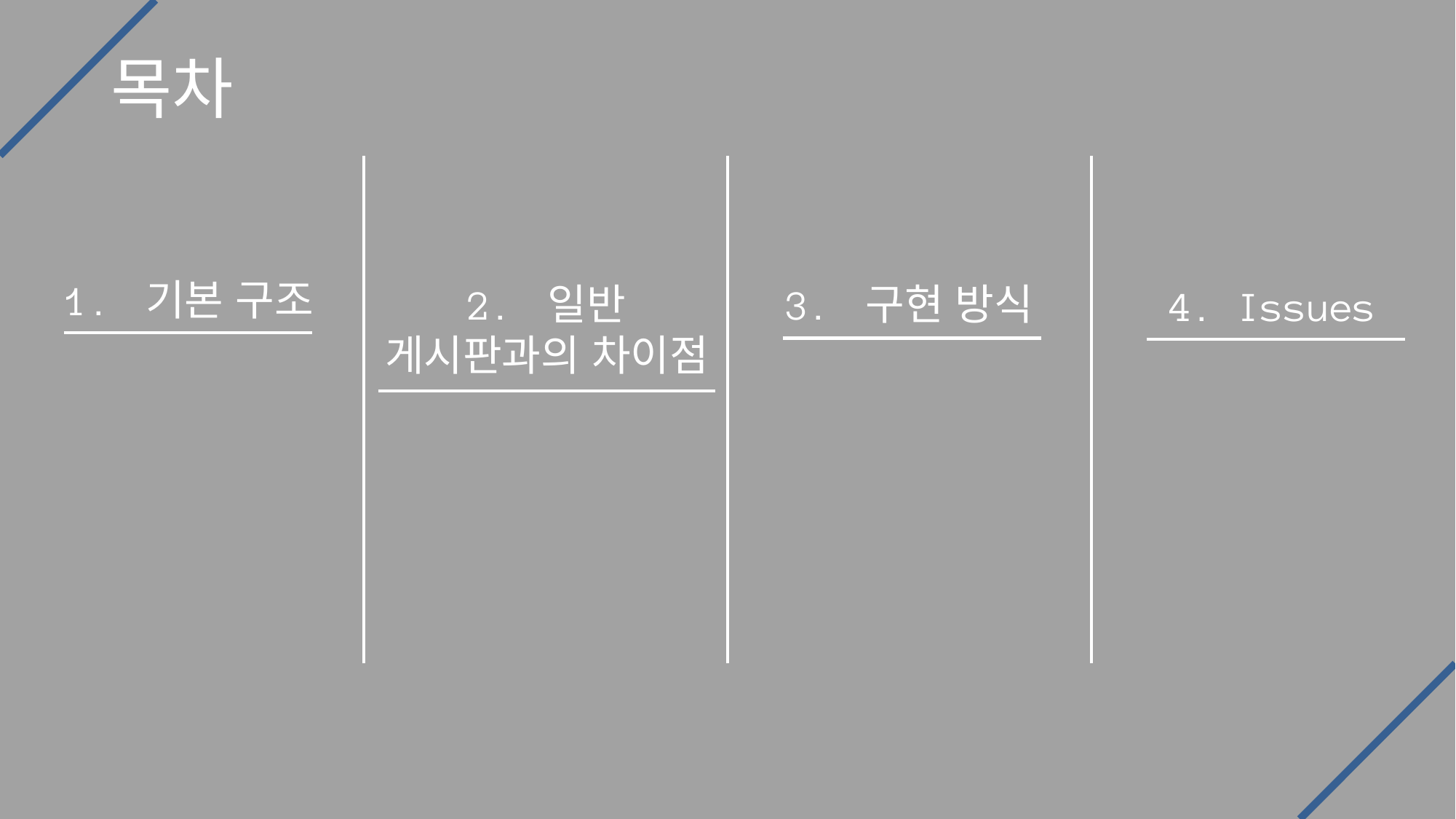

# 목차
2. 일반 게시판과의 차이점

3. 구현 방식

1. 기본 구조
4. Issues